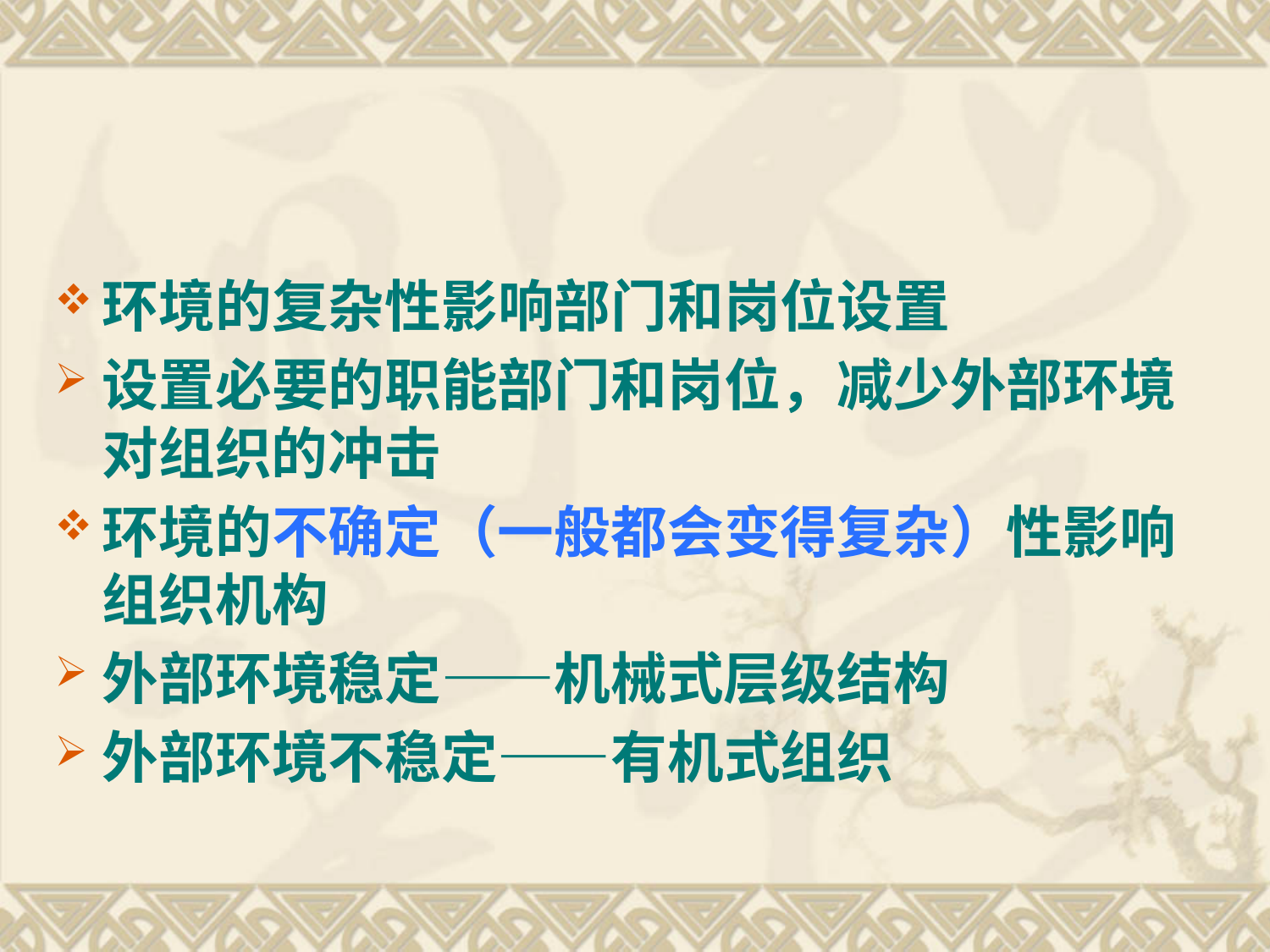

#
环境的复杂性影响部门和岗位设置
设置必要的职能部门和岗位，减少外部环境对组织的冲击
环境的不确定（一般都会变得复杂）性影响组织机构
外部环境稳定——机械式层级结构
外部环境不稳定——有机式组织